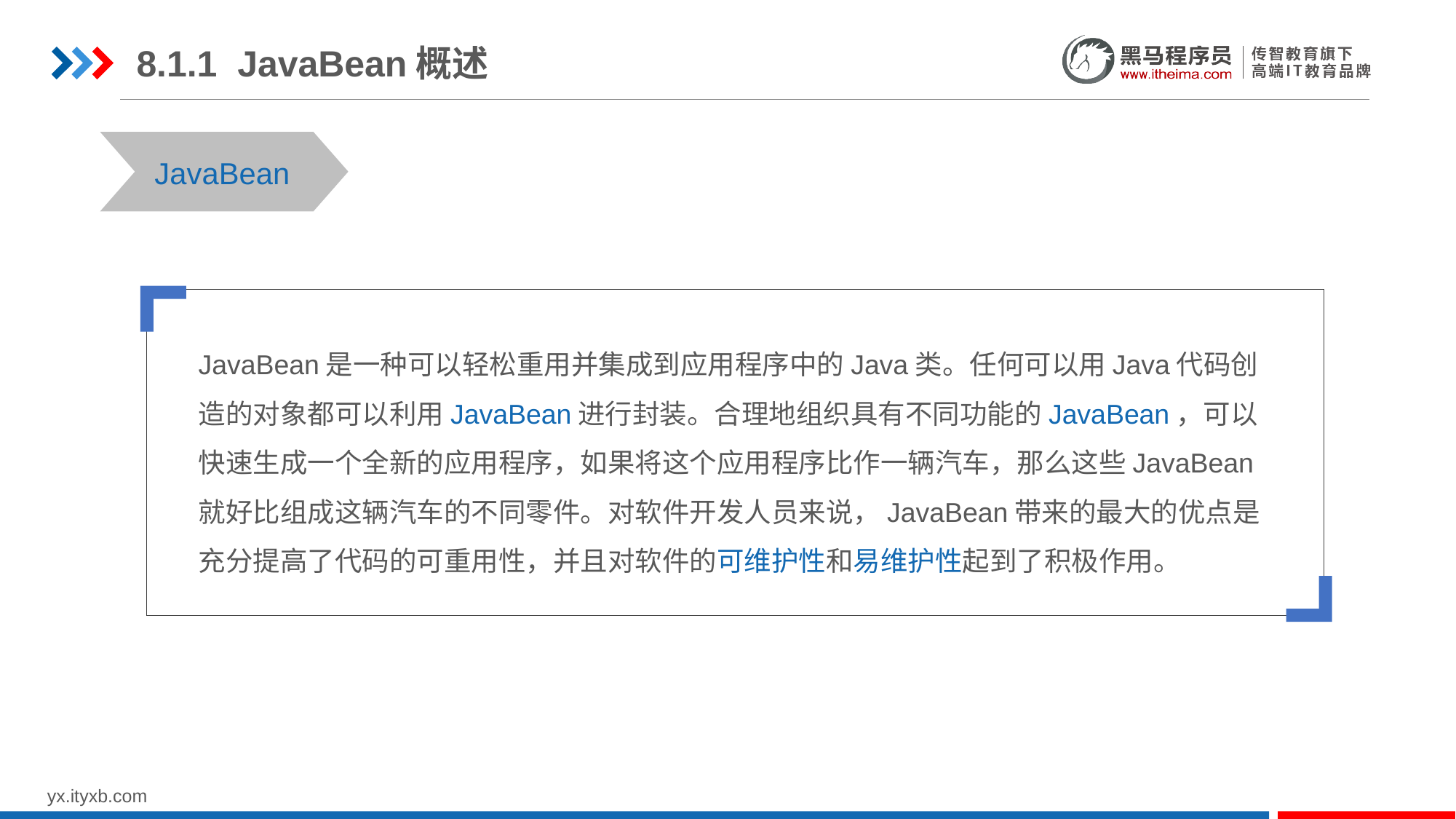

8.1.1  JavaBean概述

JavaBean

JavaBean是一种可以轻松重用并集成到应用程序中的Java类。任何可以用Java代码创造的对象都可以利用JavaBean进行封装。合理地组织具有不同功能的JavaBean，可以快速生成一个全新的应用程序，如果将这个应用程序比作一辆汽车，那么这些JavaBean就好比组成这辆汽车的不同零件。对软件开发人员来说，JavaBean带来的最大的优点是充分提高了代码的可重用性，并且对软件的可维护性和易维护性起到了积极作用。